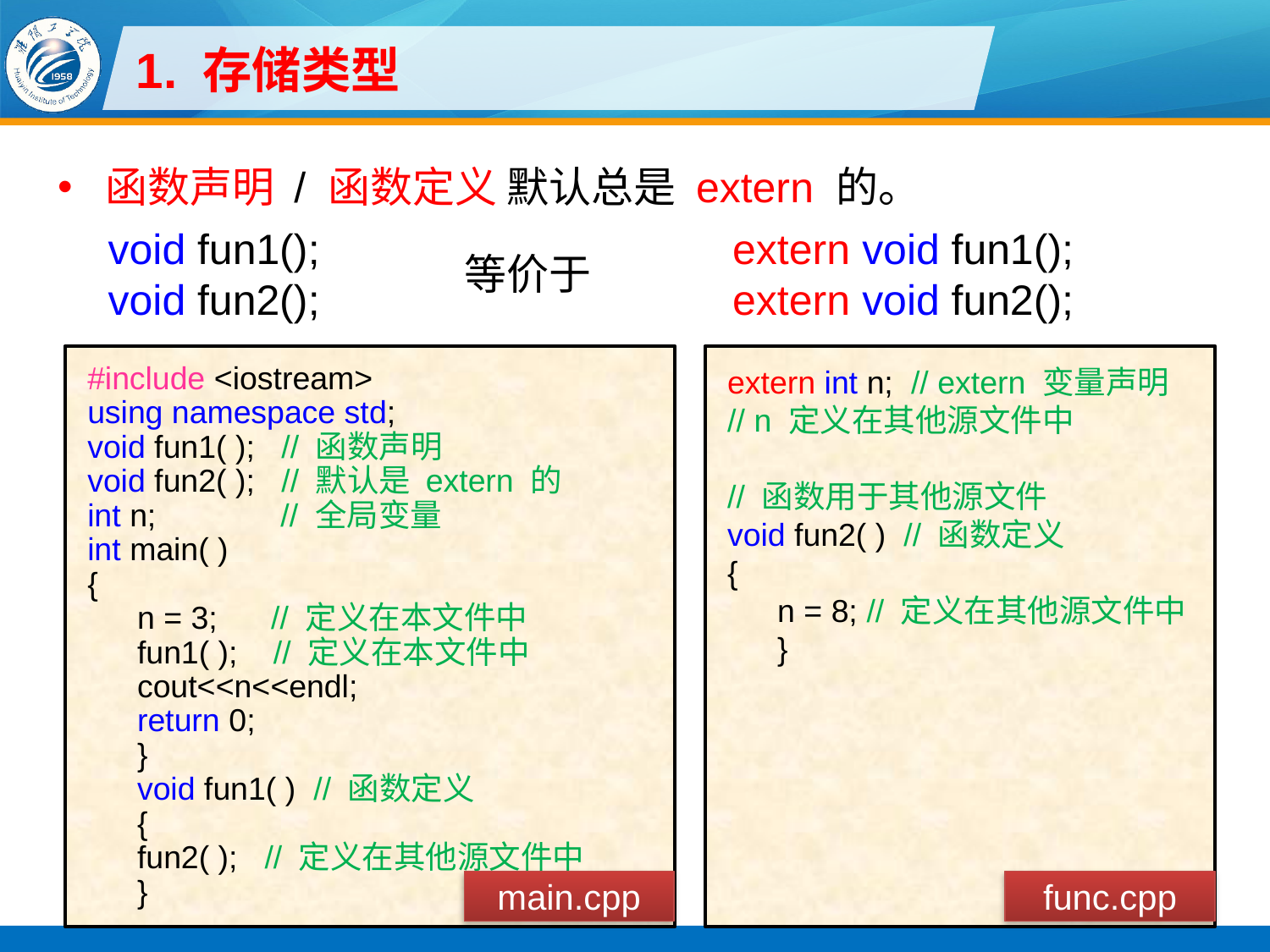

# 1. 存储类型
函数声明 / 函数定义 默认总是 extern 的。
void fun1();
void fun2();

extern void fun1();
extern void fun2();
等价于

#include <iostream>
using namespace std;
void fun1( );   // 函数声明
void fun2( );   // 默认是 extern 的
int n;              // 全局变量
int main( )
{
n = 3;      // 定义在本文件中
fun1( );    // 定义在本文件中
cout<<n<<endl;
return 0;
}
void fun1( )  // 函数定义
{
fun2( );   // 定义在其他源文件中
}
extern int n;  // extern 变量声明
// n 定义在其他源文件中

// 函数用于其他源文件
void fun2( )  // 函数定义
{
n = 8; // 定义在其他源文件中
}
main.cpp
func.cpp